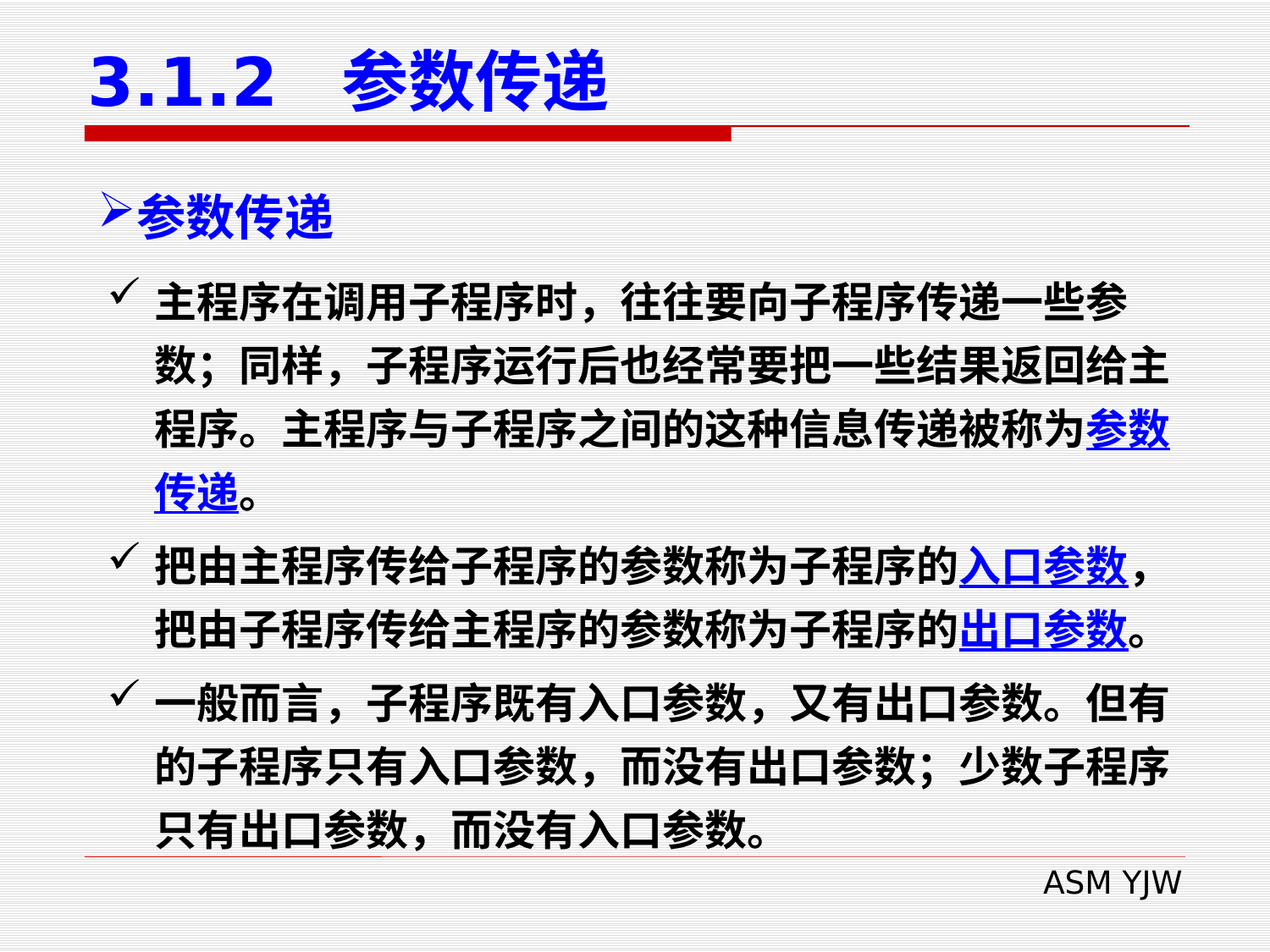

# 3.1.2  参数传递
参数传递
主程序在调用子程序时，往往要向子程序传递一些参数；同样，子程序运行后也经常要把一些结果返回给主程序。主程序与子程序之间的这种信息传递被称为参数传递。
把由主程序传给子程序的参数称为子程序的入口参数，把由子程序传给主程序的参数称为子程序的出口参数。
一般而言，子程序既有入口参数，又有出口参数。但有的子程序只有入口参数，而没有出口参数；少数子程序只有出口参数，而没有入口参数。